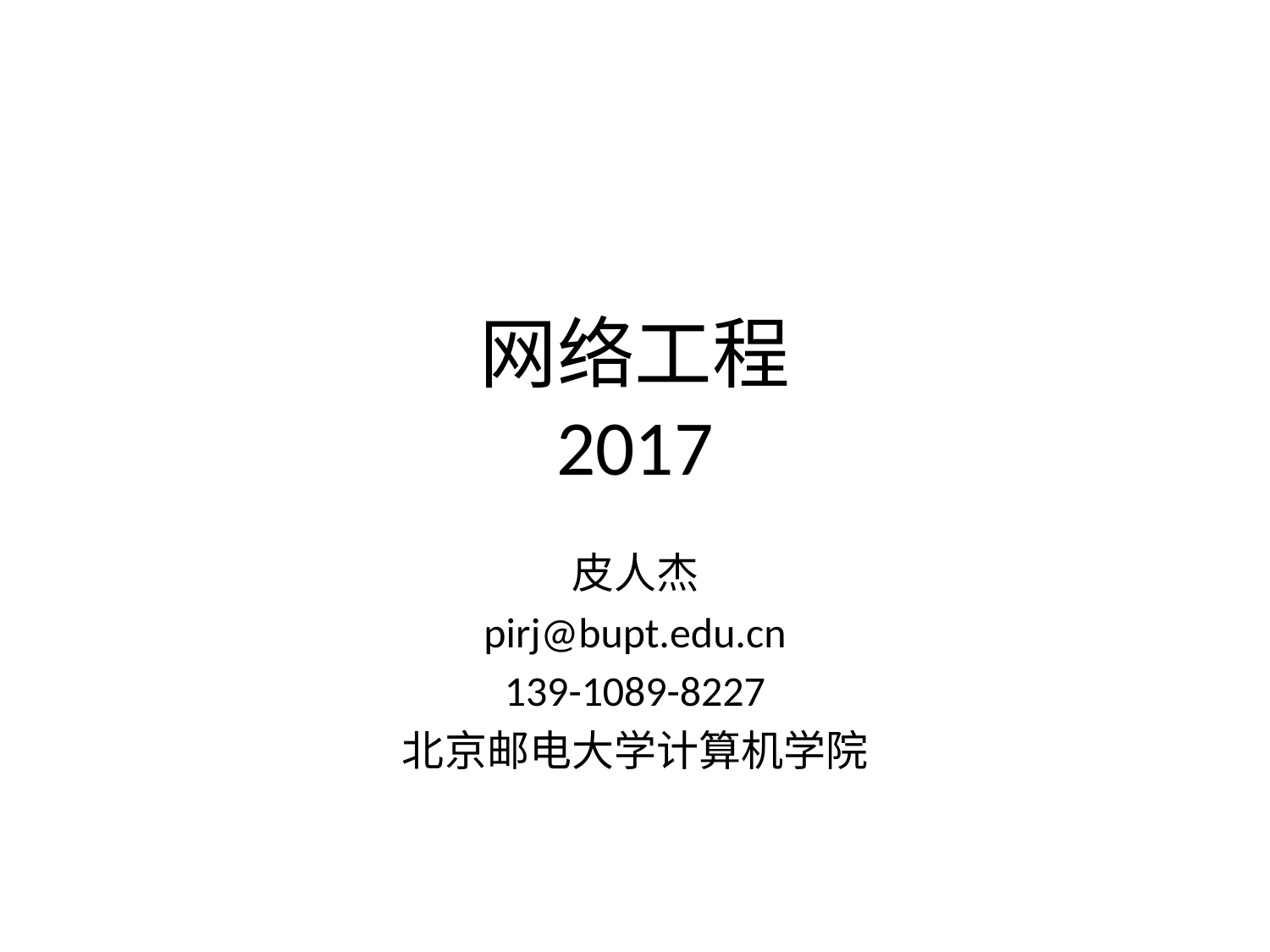

# 网络工程 2017
皮人杰
pirj@bupt.edu.cn
139-1089-8227
北京邮电大学计算机学院